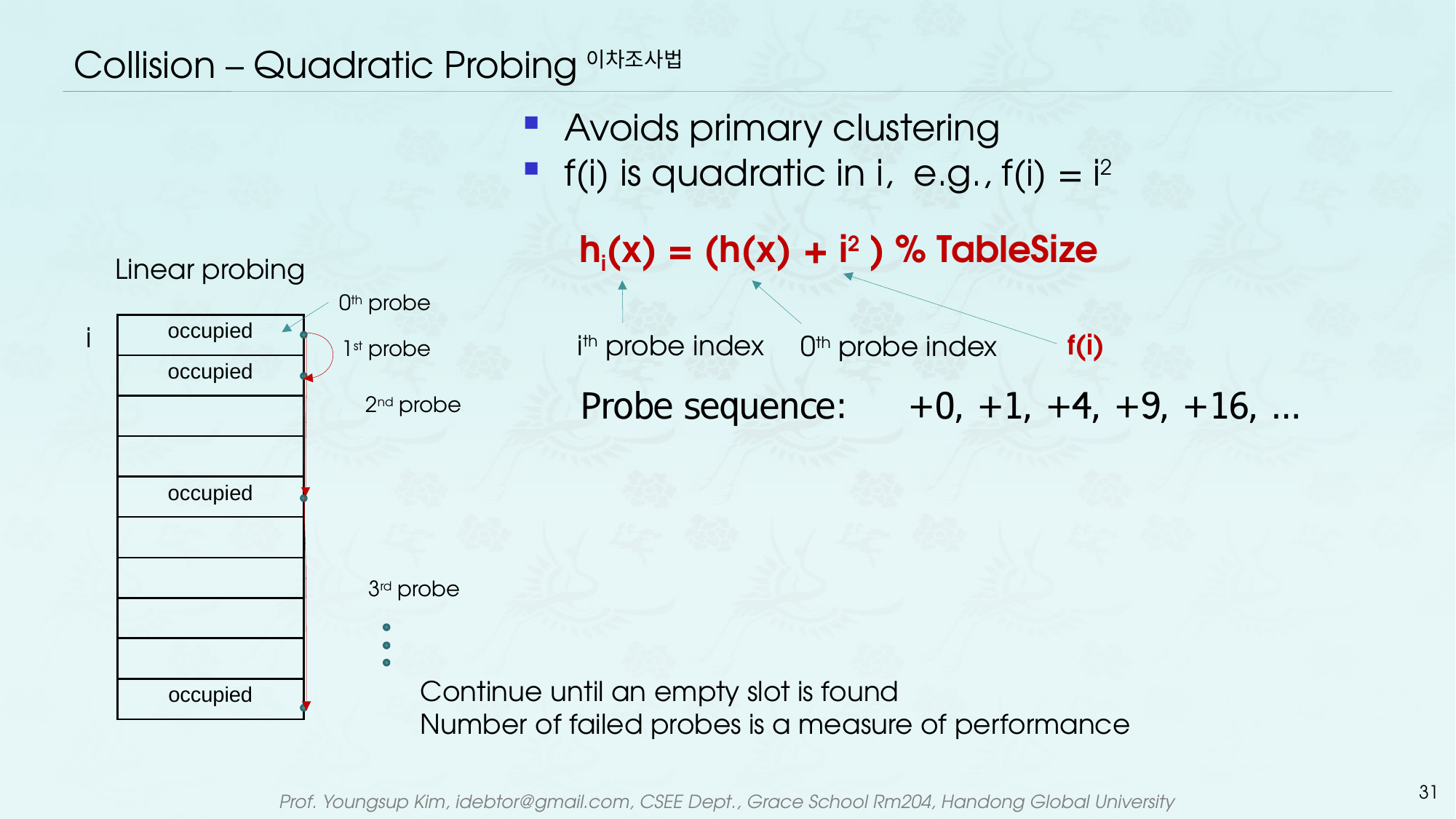

# Collision – Quadratic Probing이차조사법
Avoids primary clustering
f(i) is quadratic in i,  e.g., f(i) = i2

hi(x) = (h(x) + i2 ) % TableSize
Linear probing
f(i)
0th probe
i
| occupied |
| --- |
| occupied |
|  |
|  |
| occupied |
|  |
|  |
|  |
|  |
| occupied |
ith probe index
0th probe index
1st probe

Probe sequence:	+0, +1, +4, +9, +16, …
2nd probe

3rd probe

Continue until an empty slot is found
Number of failed probes is a measure of performance

31